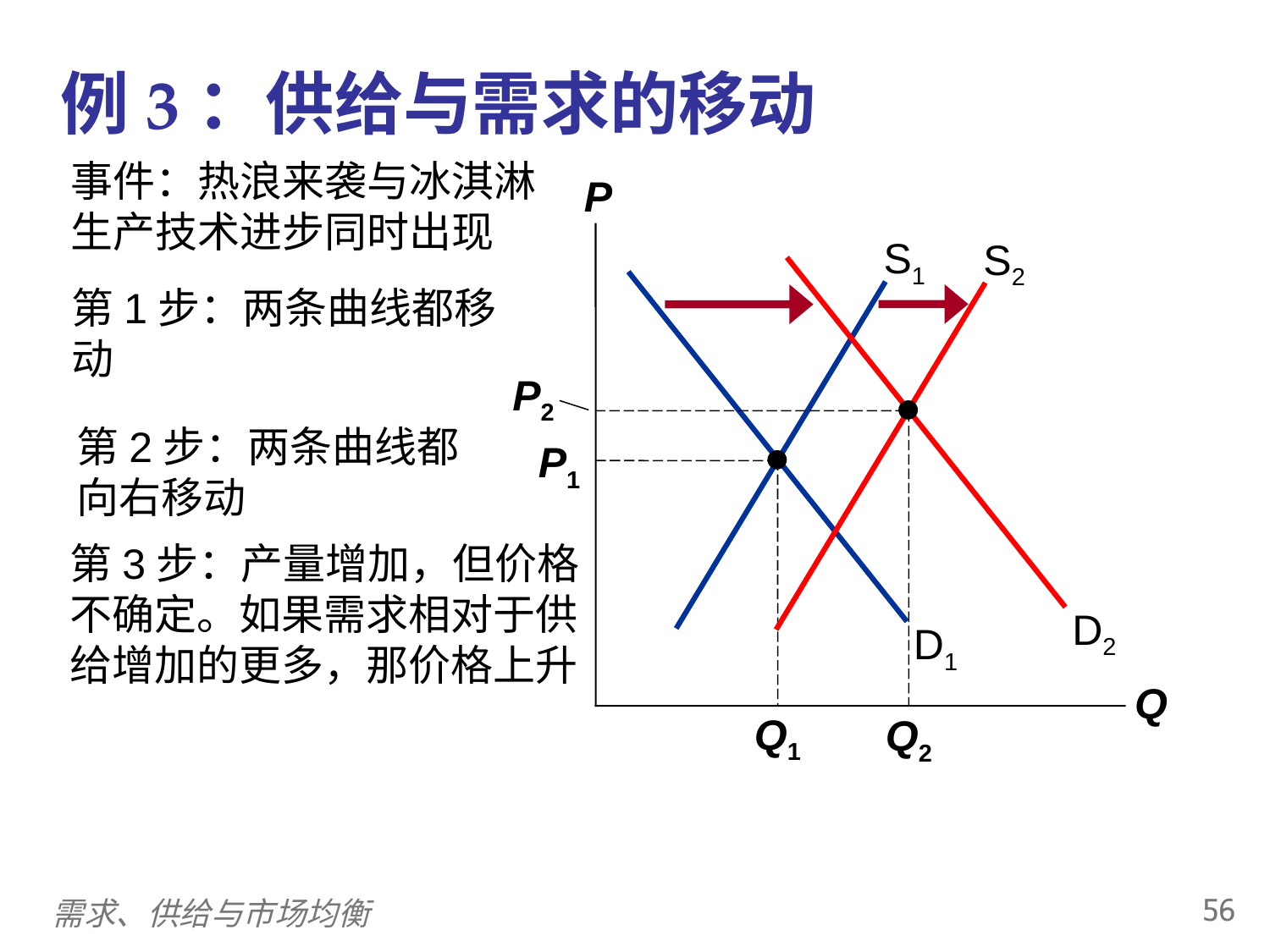

例3：供给与需求的移动
事件：热浪来袭与冰淇淋生产技术进步同时出现
P

Q
S1

S2

D2

D1
第1步：两条曲线都移动

P2

Q2
第2步：两条曲线都向右移动
P1

Q1
第3步：产量增加，但价格不确定。如果需求相对于供给增加的更多，那价格上升
56
需求、供给与市场均衡